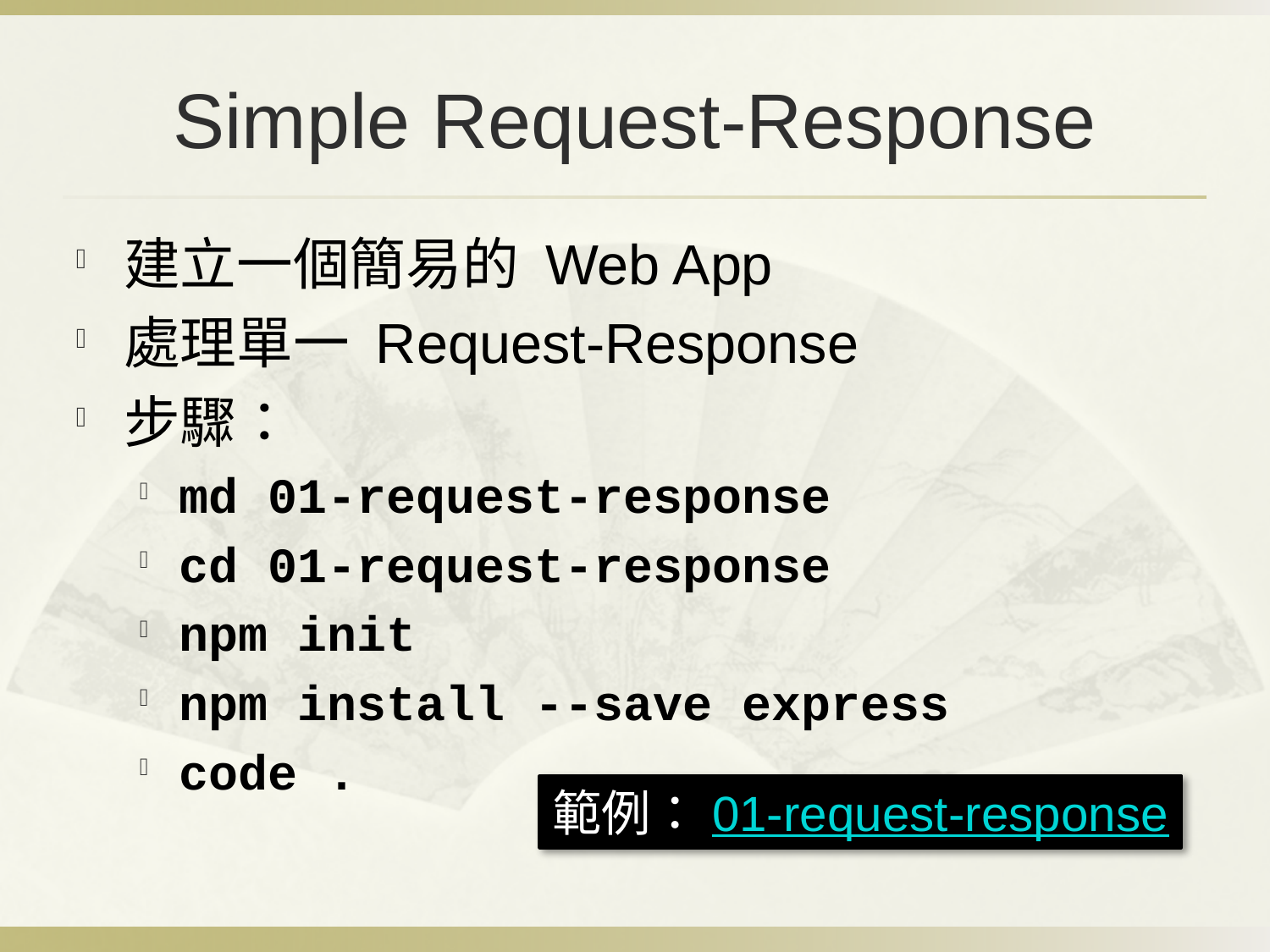

# Simple Request-Response
建立一個簡易的 Web App
處理單一 Request-Response
步驟：
md 01-request-response
cd 01-request-response
npm init
npm install --save express
code .
範例：01-request-response